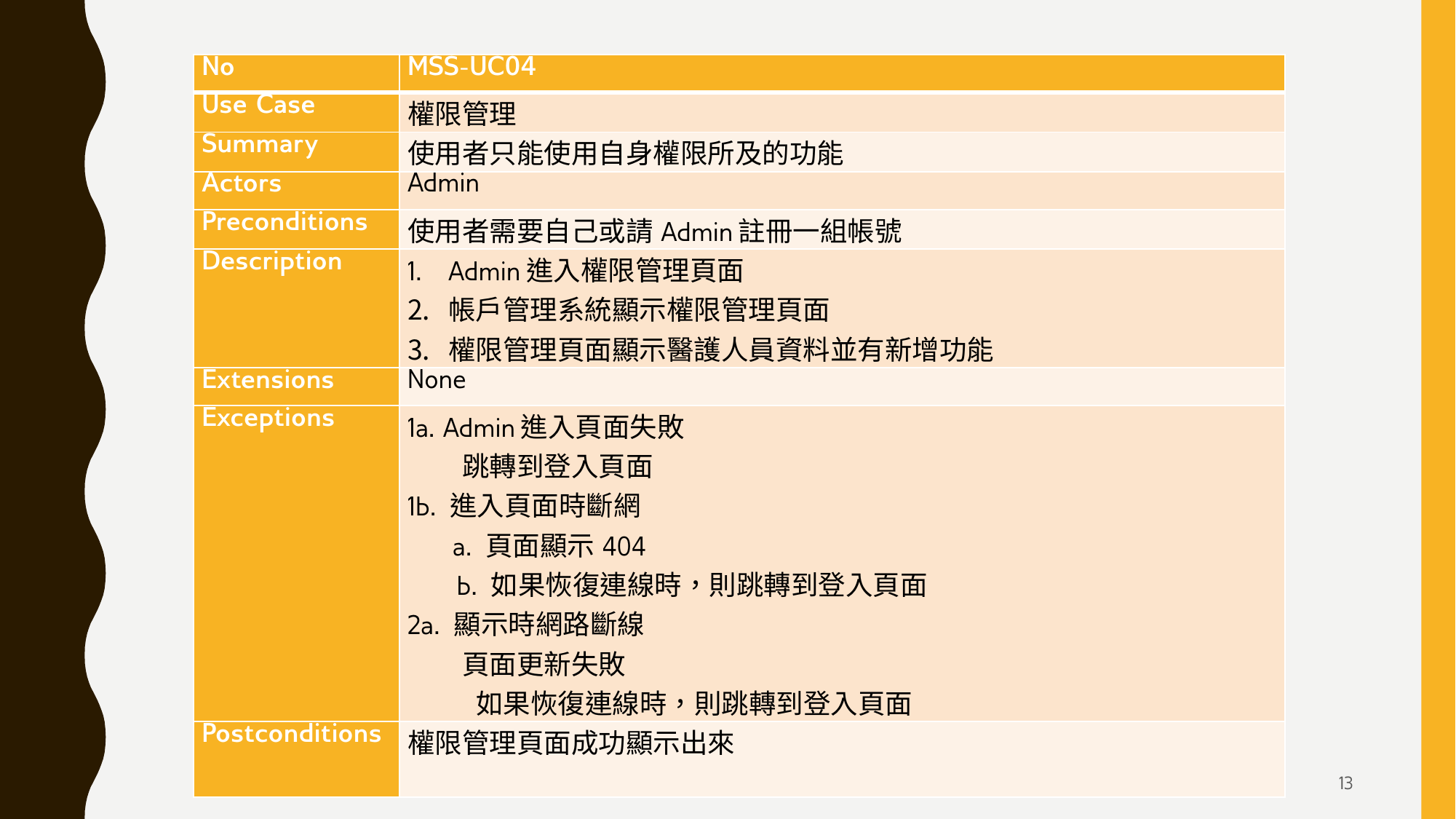

| No | MSS-UC04 |
| --- | --- |
| Use Case | 權限管理 |
| Summary | 使用者只能使用自身權限所及的功能 |
| Actors | Admin |
| Preconditions | 使用者需要自己或請Admin註冊一組帳號 |
| Description | Admin進入權限管理頁面 帳戶管理系統顯示權限管理頁面 權限管理頁面顯示醫護人員資料並有新增功能 |
| Extensions | None |
| Exceptions | 1a. Admin進入頁面失敗 跳轉到登入頁面 1b. 進入頁面時斷網 a. 頁面顯示404 b. 如果恢復連線時，則跳轉到登入頁面 2a. 顯示時網路斷線 頁面更新失敗 如果恢復連線時，則跳轉到登入頁面 |
| Postconditions | 權限管理頁面成功顯示出來 |
13